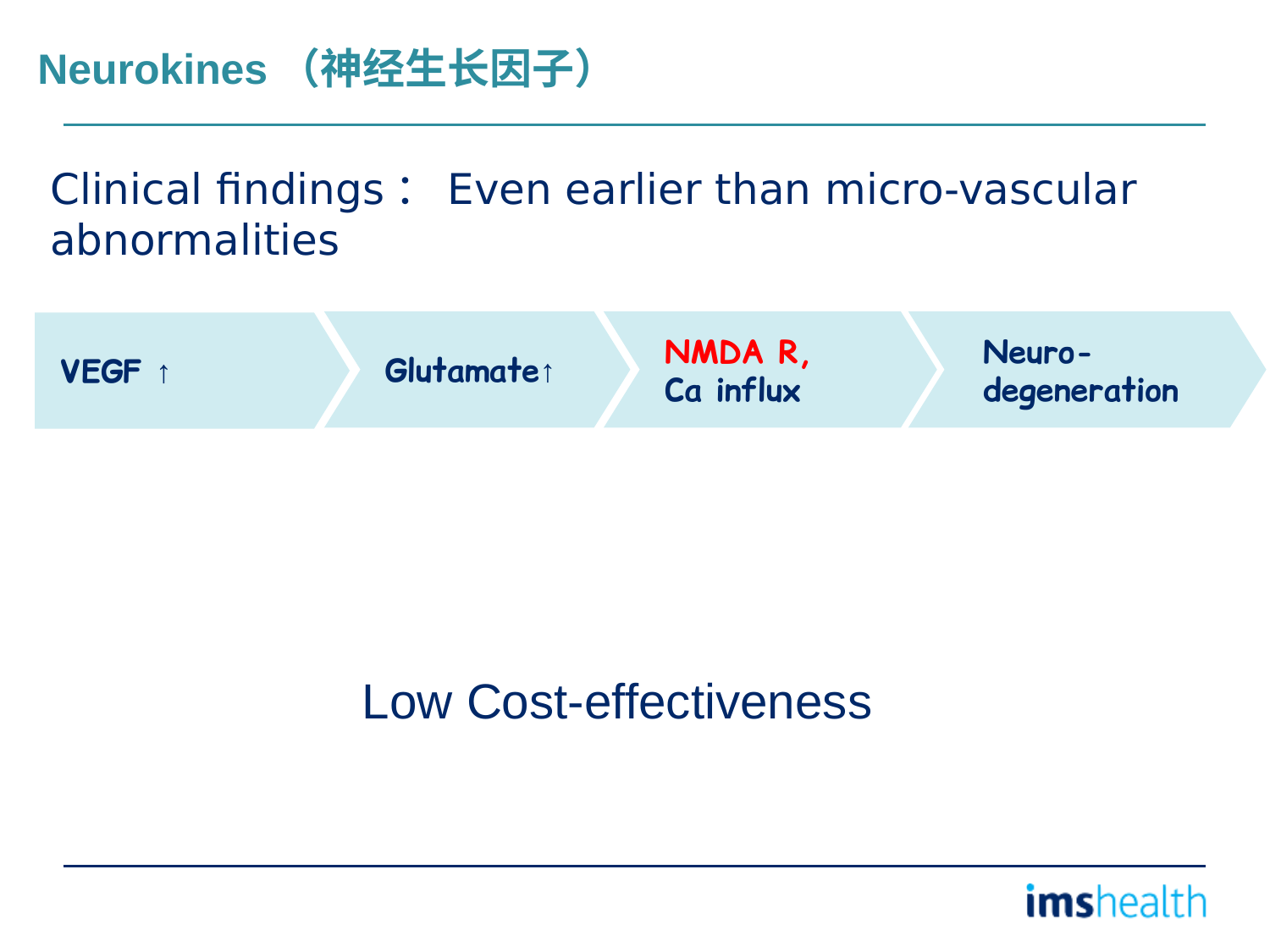

Neurokines（神经生长因子）
Clinical findings：Even earlier than micro-vascular abnormalities
Glutamate↑
NMDA R,
Ca influx

Neuro-degeneration

VEGF ↑
Low Cost-effectiveness